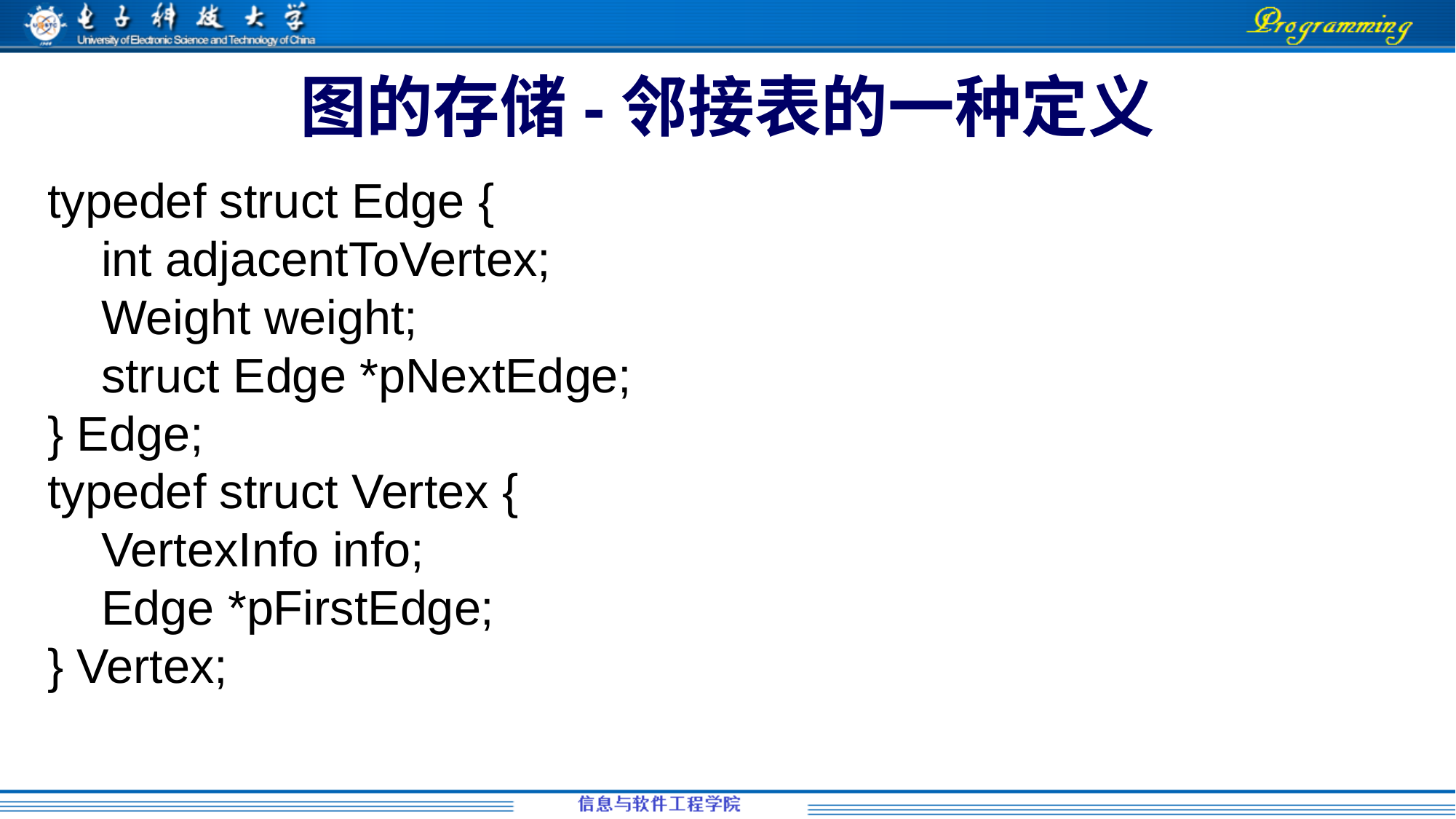

# 图的存储-邻接表的一种定义
typedef struct Edge {
    int adjacentToVertex;
    Weight weight;
    struct Edge *pNextEdge;
} Edge;
typedef struct Vertex {
    VertexInfo info;
    Edge *pFirstEdge;
} Vertex;